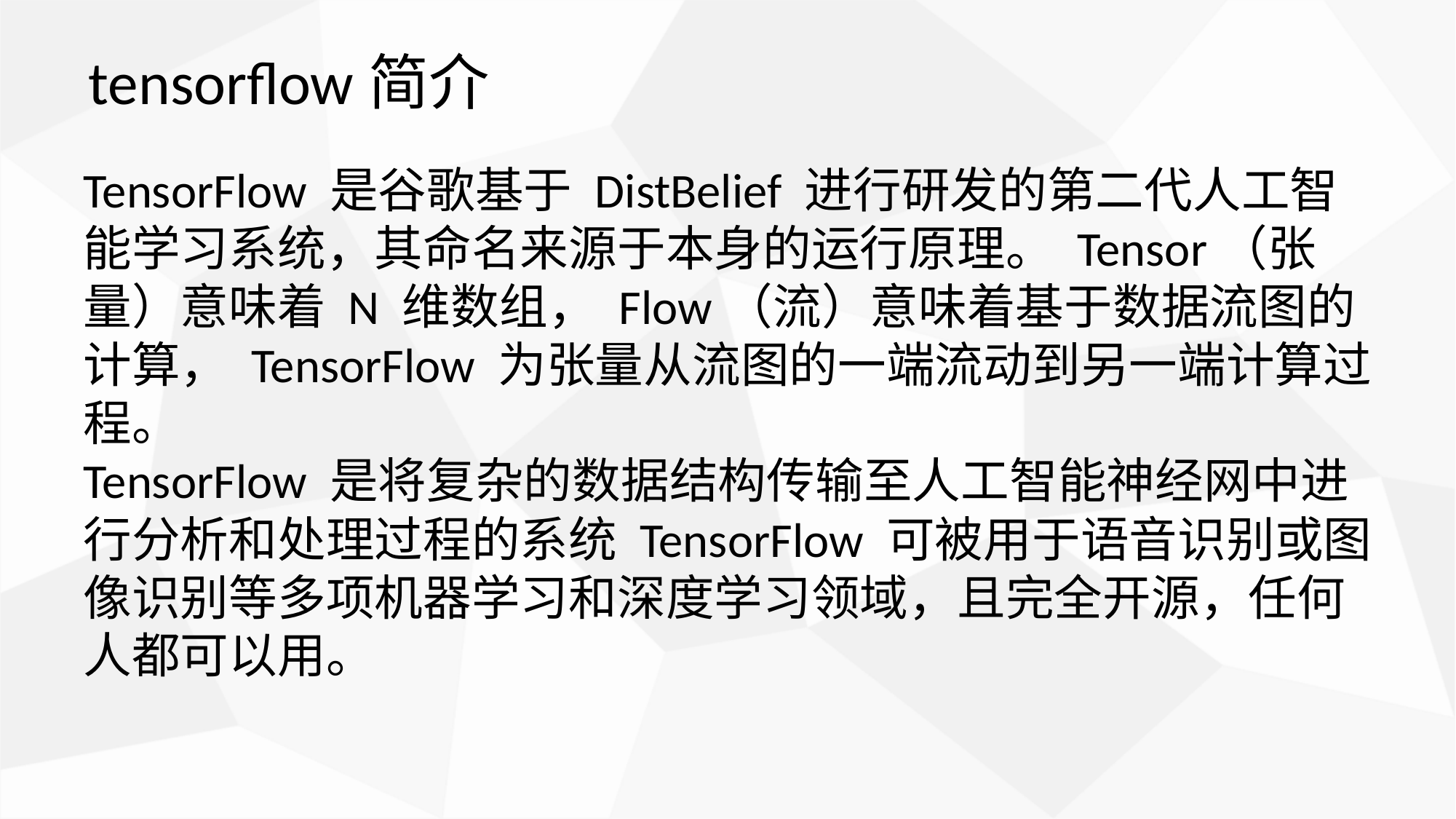

tensorflow简介
TensorFlow 是谷歌基于 DistBelief 进行研发的第二代人工智能学习系统，其命名来源于本身的运行原理。 Tensor（张量）意味着 N 维数组， Flow（流）意味着基于数据流图的计算， TensorFlow 为张量从流图的一端流动到另一端计算过程。
TensorFlow 是将复杂的数据结构传输至人工智能神经网中进行分析和处理过程的系统 TensorFlow 可被用于语音识别或图像识别等多项机器学习和深度学习领域，且完全开源，任何人都可以用。